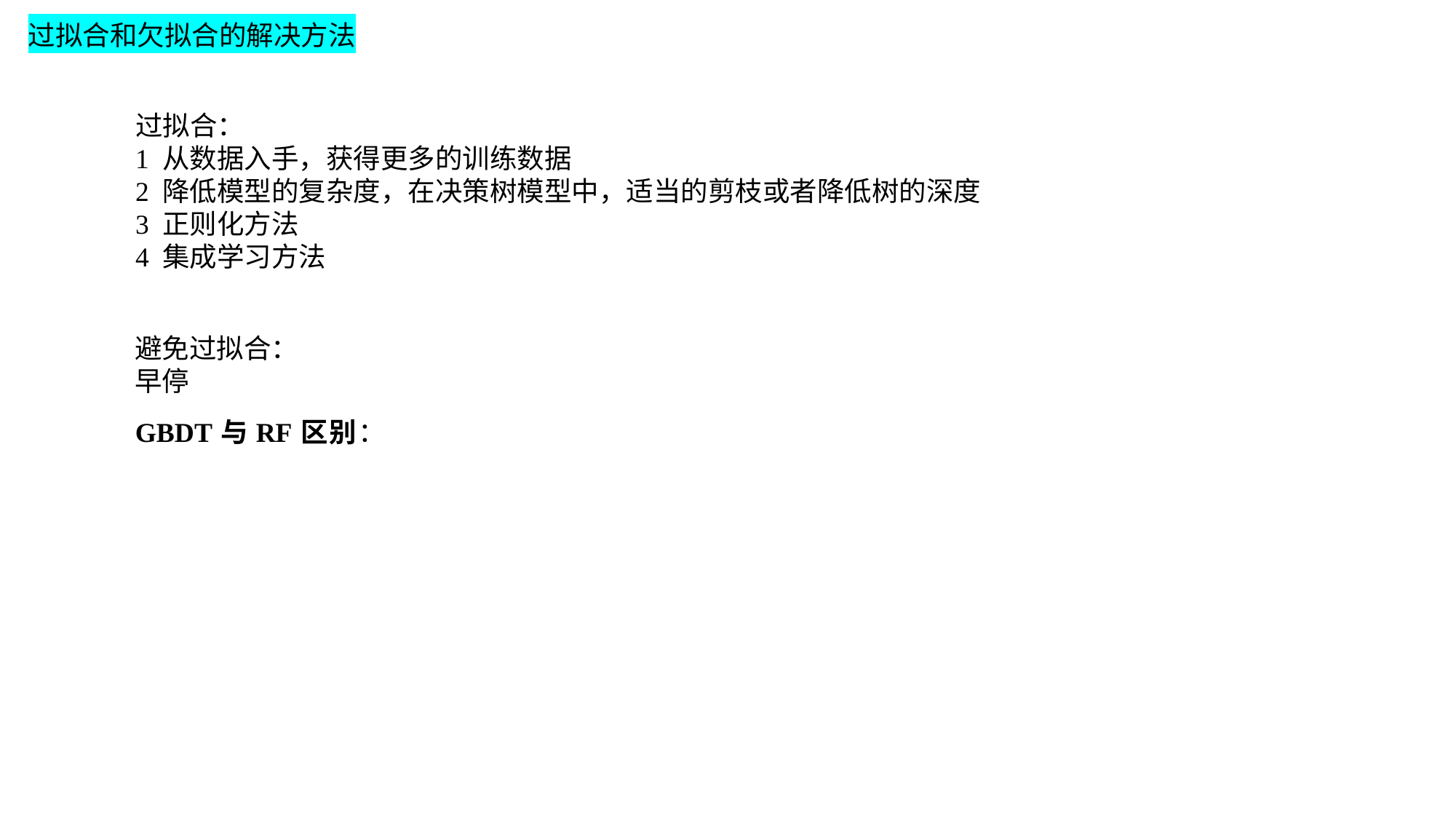

过拟合和欠拟合的解决方法
过拟合：
1 从数据入手，获得更多的训练数据
2 降低模型的复杂度，在决策树模型中，适当的剪枝或者降低树的深度
3 正则化方法
4 集成学习方法
避免过拟合：
早停
GBDT与RF区别：